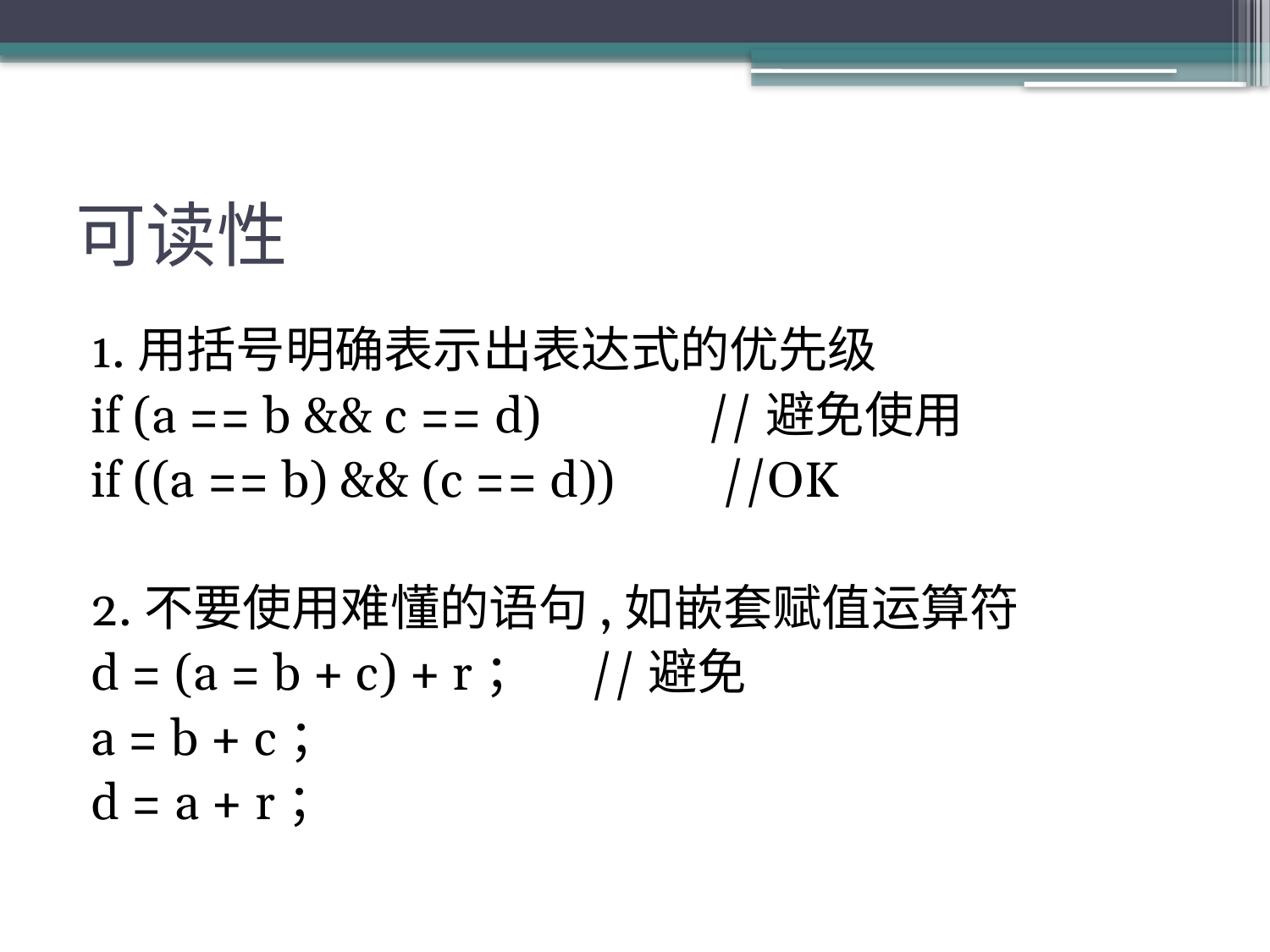

# 可读性
1.用括号明确表示出表达式的优先级
if (a == b && c == d)              //避免使用
if ((a == b) && (c == d))         //OK

2.不要使用难懂的语句,如嵌套赋值运算符
d = (a = b + c) + r；    //避免
a = b + c；
d = a + r；